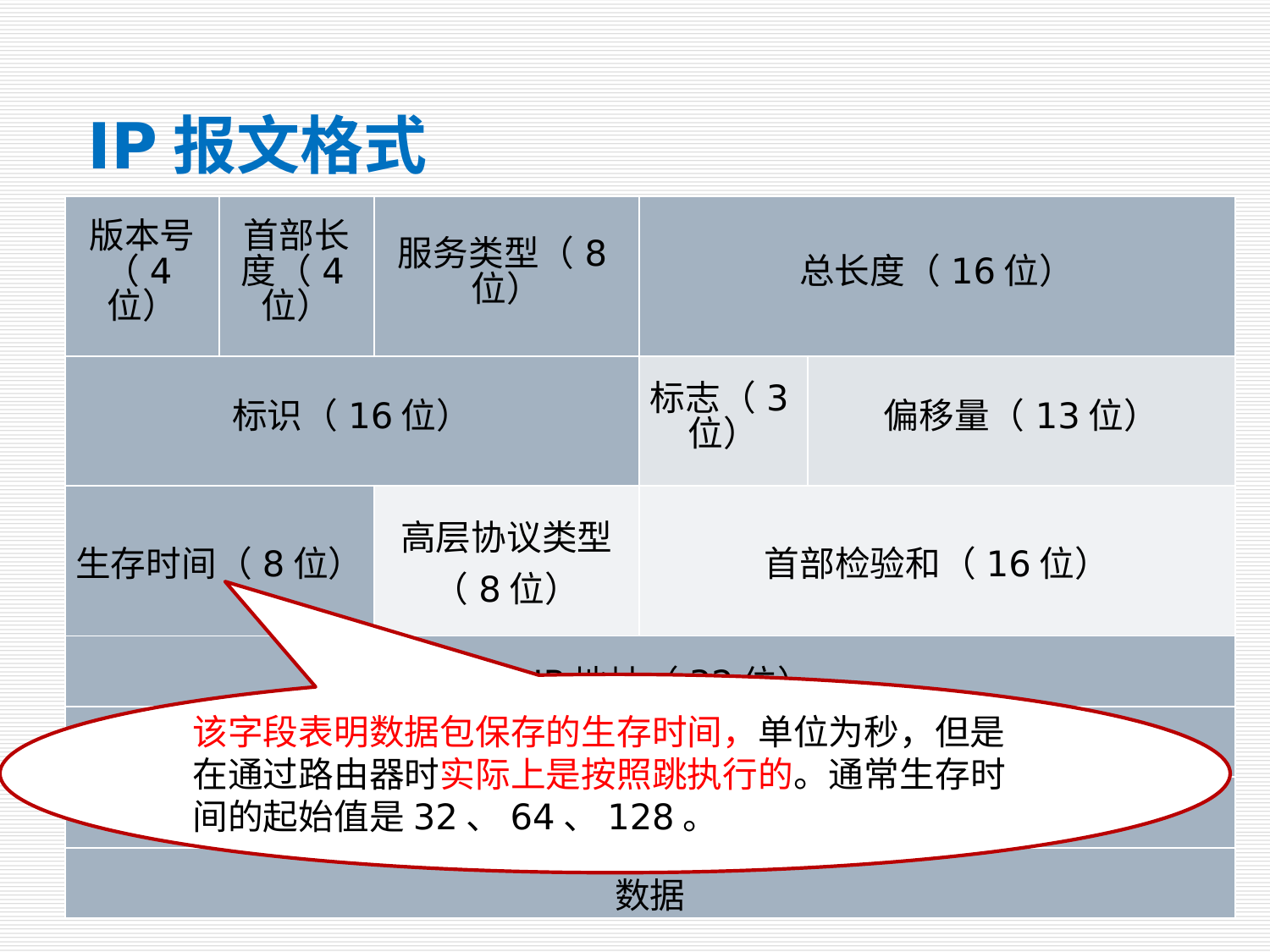

# IP报文格式
| 版本号（4位） | 首部长度（4位） | 服务类型（8位） | 总长度（16位） |  |
| --- | --- | --- | --- | --- |
| 标识（16位） |  |  | 标志（3位） | 偏移量（13位） |
| 生存时间（8位） |  | 高层协议类型（8位） | 首部检验和（16位） |  |
| 源IP地址（32位） |  |  |  |  |
| 目的IP地址（32位） |  |  |  |  |
| IP选项（如果有） |  |  |  |  |
| 数据 |  |  |  |  |
该字段表明数据包保存的生存时间，单位为秒，但是在通过路由器时实际上是按照跳执行的。通常生存时间的起始值是32、64、128。